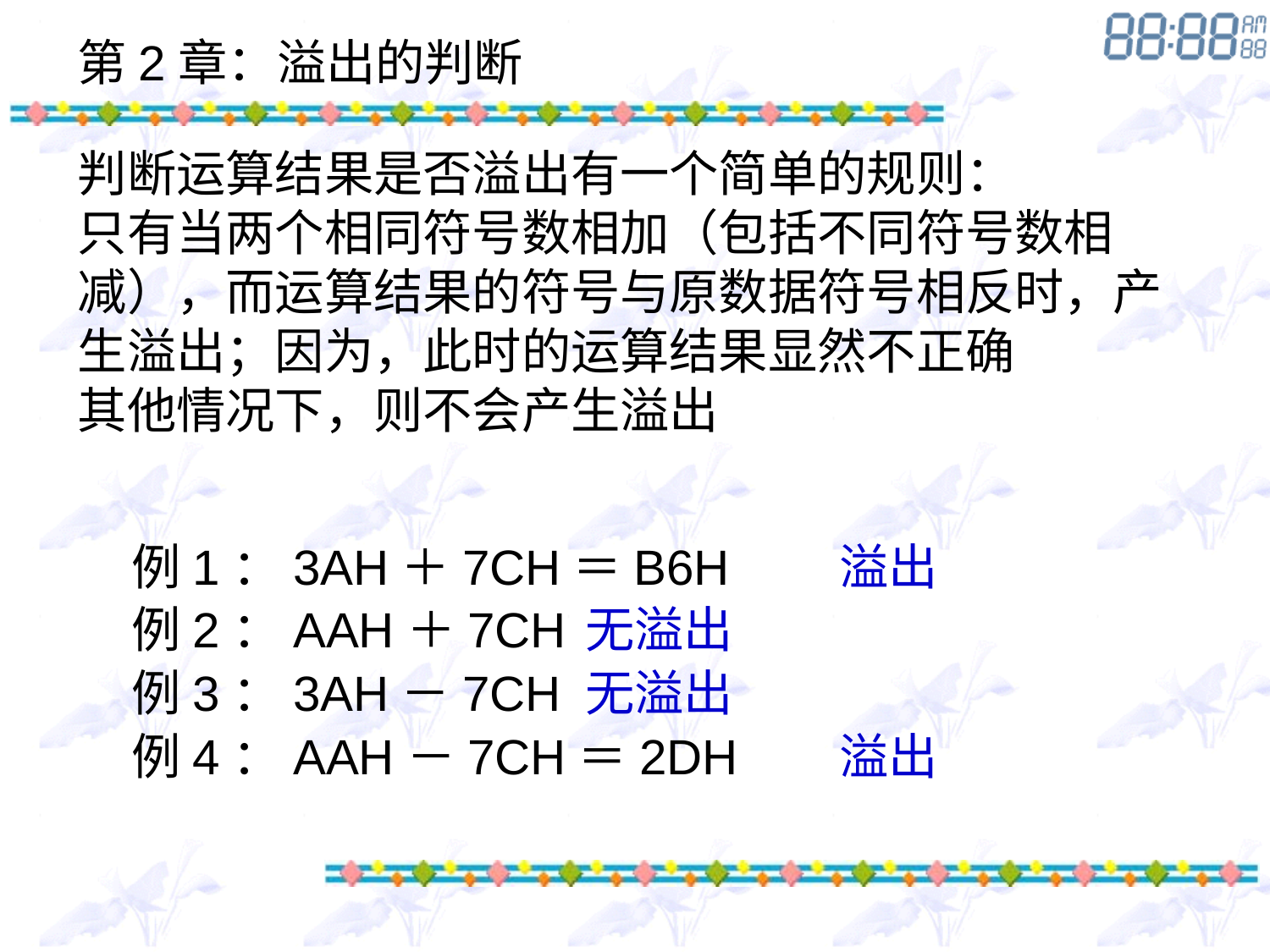

第2章：溢出的判断
判断运算结果是否溢出有一个简单的规则：
只有当两个相同符号数相加（包括不同符号数相减），而运算结果的符号与原数据符号相反时，产生溢出；因为，此时的运算结果显然不正确
其他情况下，则不会产生溢出
例1：3AH＋7CH＝B6H	溢出
例2：AAH＋7CH	无溢出
例3：3AH－7CH	无溢出
例4：AAH－7CH＝2DH	溢出